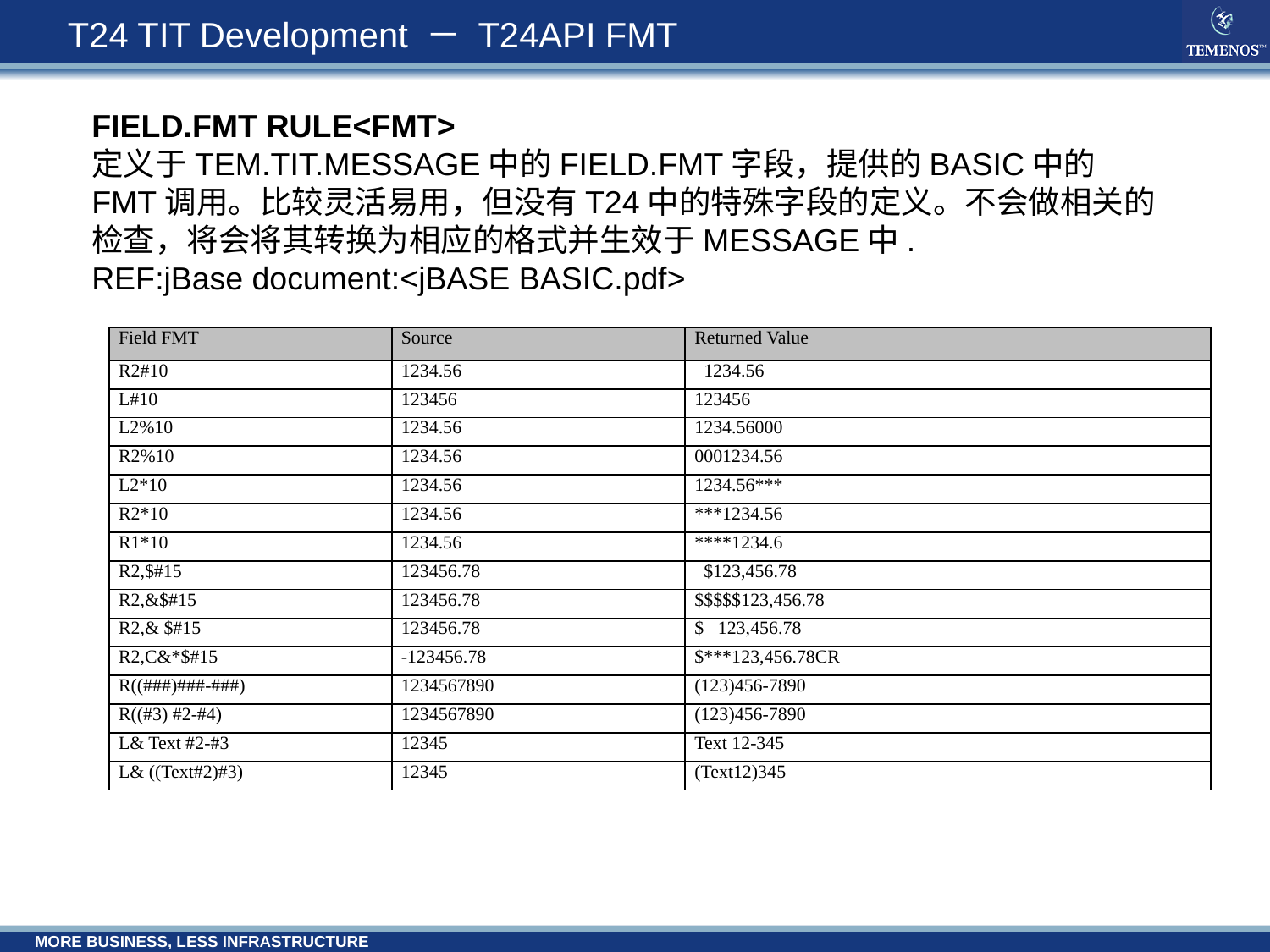

# T24 TIT Development － T24API FMT
FIELD.FMT RULE<FMT>
定义于TEM.TIT.MESSAGE中的FIELD.FMT字段，提供的BASIC中的FMT调用。比较灵活易用，但没有T24中的特殊字段的定义。不会做相关的检查，将会将其转换为相应的格式并生效于MESSAGE中.
REF:jBase document:<jBASE BASIC.pdf>
| Field FMT | Source | Returned Value |
| --- | --- | --- |
| R2#10 | 1234.56 | 1234.56 |
| L#10 | 123456 | 123456 |
| L2%10 | 1234.56 | 1234.56000 |
| R2%10 | 1234.56 | 0001234.56 |
| L2\*10 | 1234.56 | 1234.56\*\*\* |
| R2\*10 | 1234.56 | \*\*\*1234.56 |
| R1\*10 | 1234.56 | \*\*\*\*1234.6 |
| R2,$#15 | 123456.78 | $123,456.78 |
| R2,&$#15 | 123456.78 | $$$$$123,456.78 |
| R2,& $#15 | 123456.78 | $ 123,456.78 |
| R2,C&\*$#15 | -123456.78 | $\*\*\*123,456.78CR |
| R((###)###-###) | 1234567890 | (123)456-7890 |
| R((#3) #2-#4) | 1234567890 | (123)456-7890 |
| L& Text #2-#3 | 12345 | Text 12-345 |
| L& ((Text#2)#3) | 12345 | (Text12)345 |